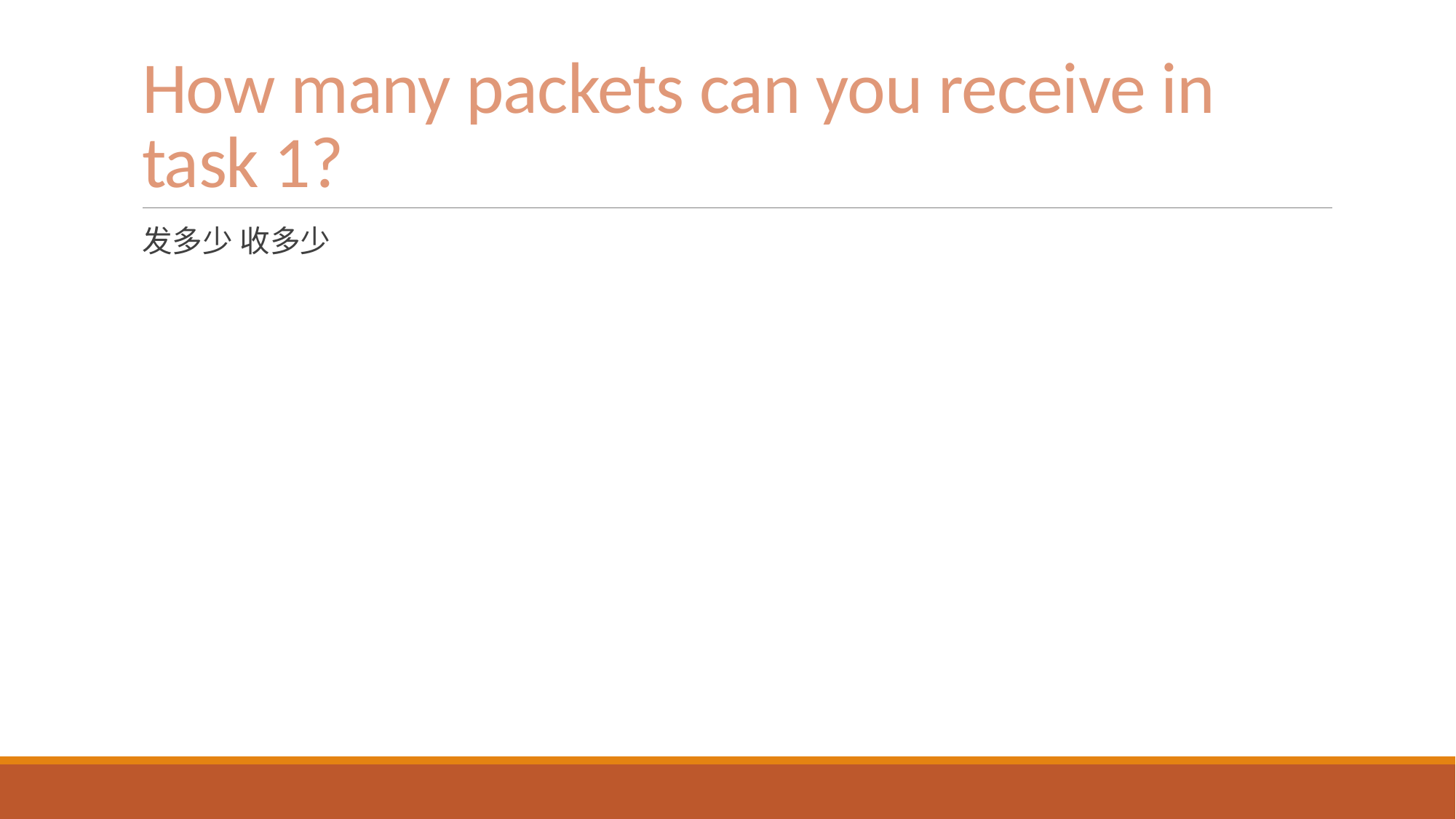

# How many packets can you receive in task 1?
发多少 收多少